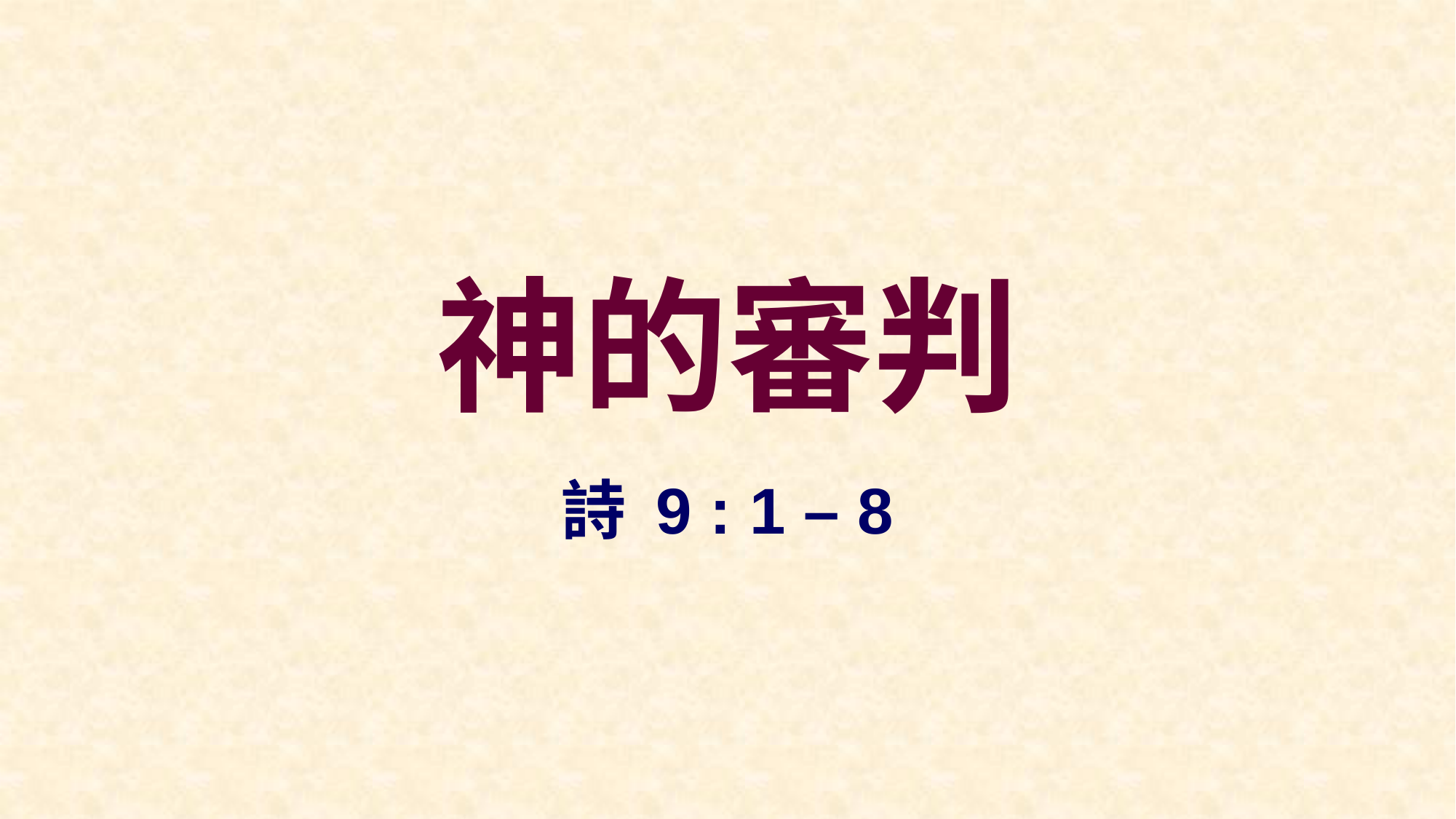

# 神的審判
詩 9 : 1 – 8